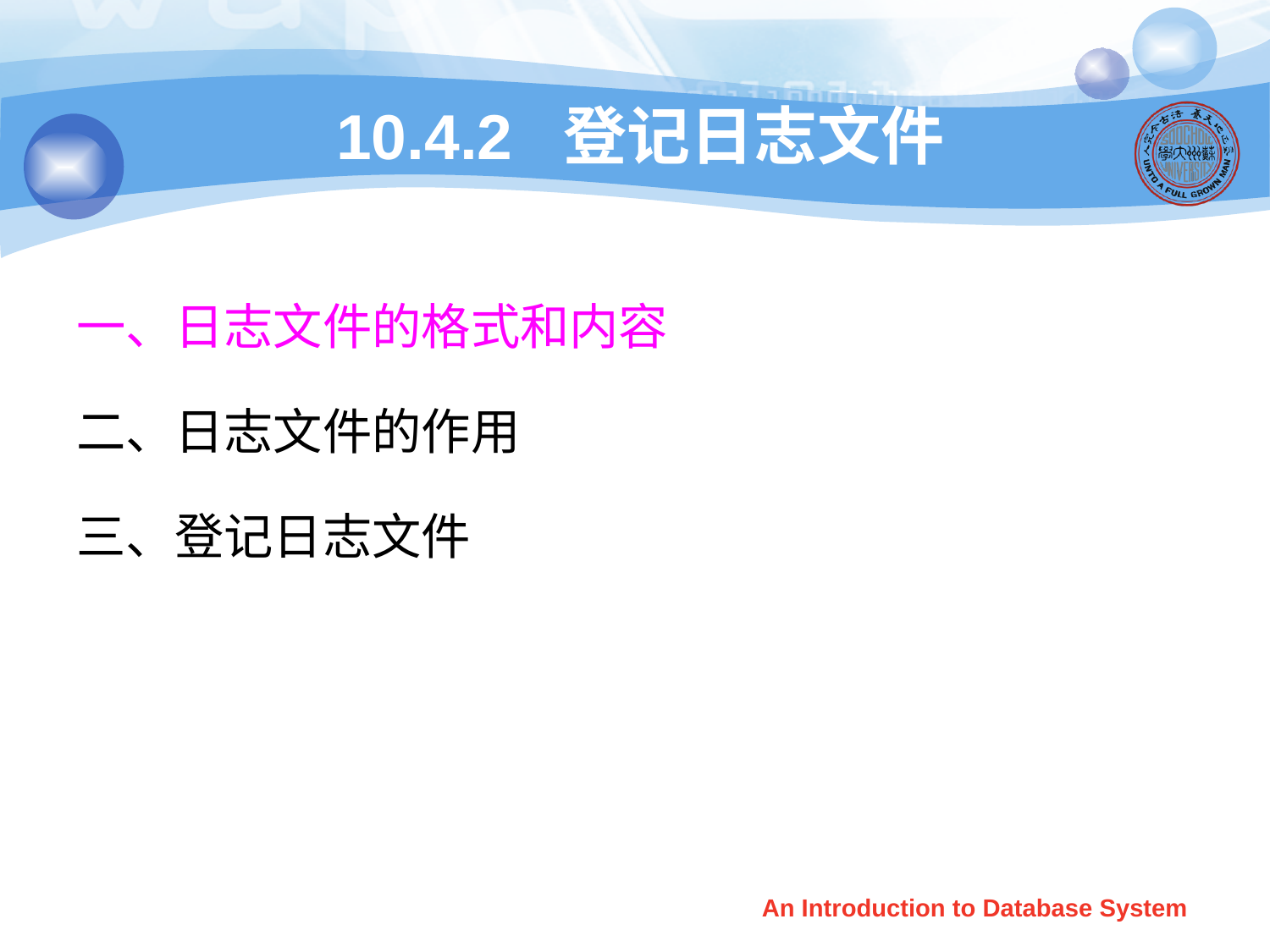

# 10.4.2  登记日志文件
一、日志文件的格式和内容
二、日志文件的作用
三、登记日志文件

An Introduction to Database System